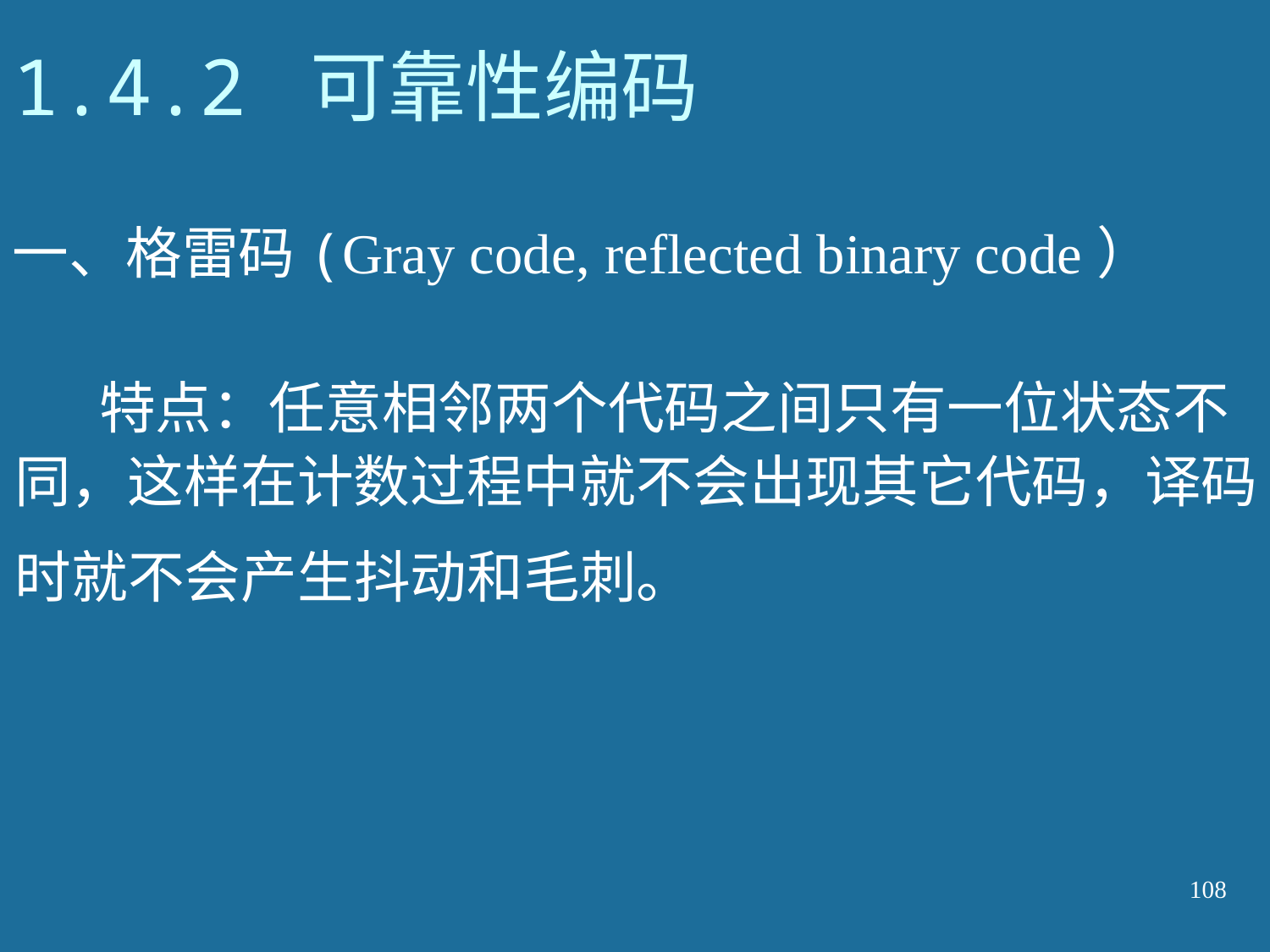

# 1.4.2 可靠性编码
一、格雷码(Gray code, reflected binary code）
特点：任意相邻两个代码之间只有一位状态不
同，这样在计数过程中就不会出现其它代码，译码
时就不会产生抖动和毛刺。
108